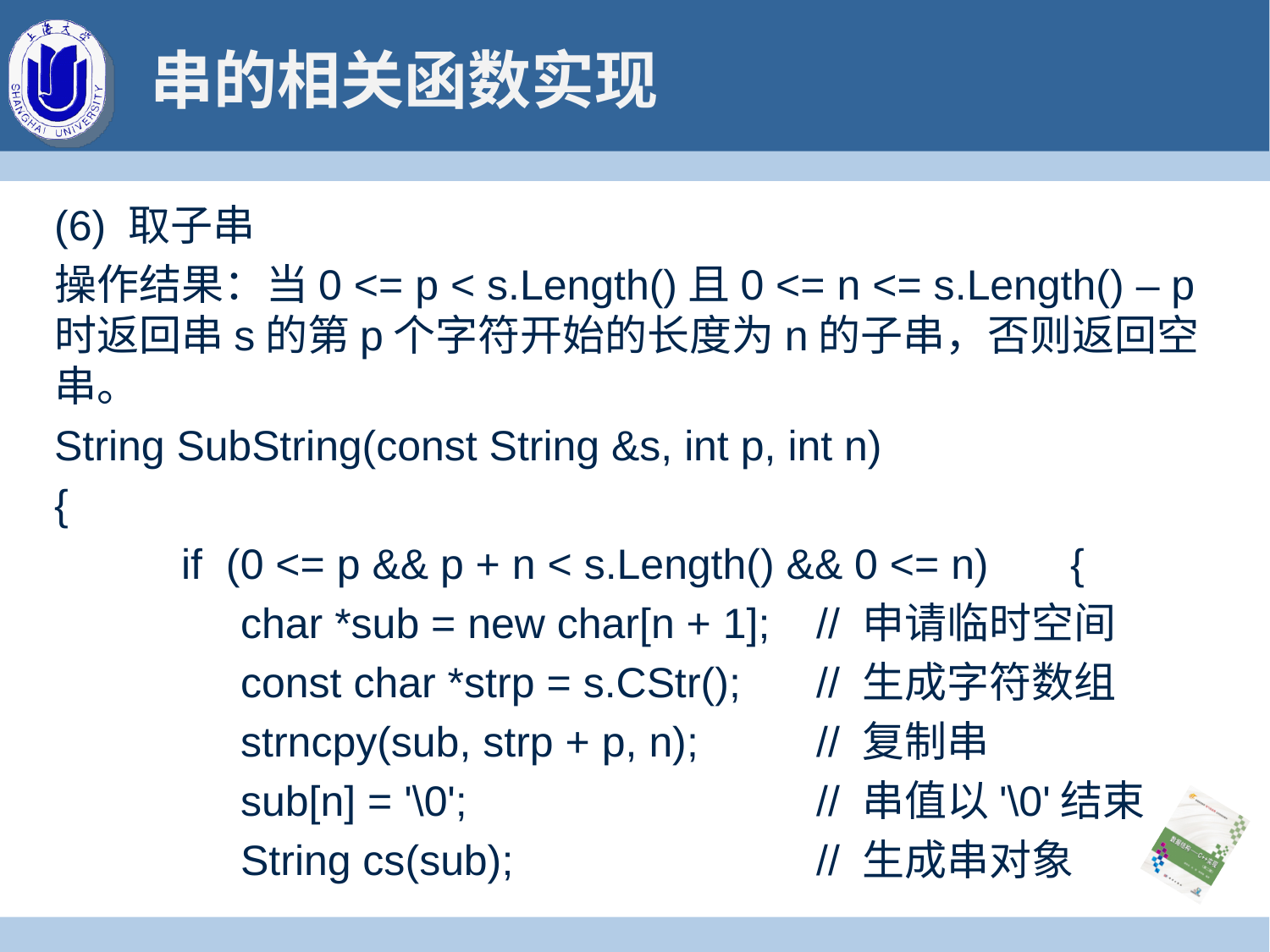

# 串的相关函数实现
(6) 取子串
操作结果：当0 <= p < s.Length()且0 <= n <= s.Length() – p时返回串s的第p个字符开始的长度为n的子串，否则返回空串。
String SubString(const String &s, int p, int n)
{
	if  (0 <= p && p + n < s.Length() && 0 <= n)	{
	     char *sub = new char[n + 1];	// 申请临时空间
	     const char *strp = s.CStr();	// 生成字符数组
	     strncpy(sub, strp + p, n);	// 复制串
	     sub[n] = '\0';			// 串值以'\0'结束
	     String cs(sub);			// 生成串对象